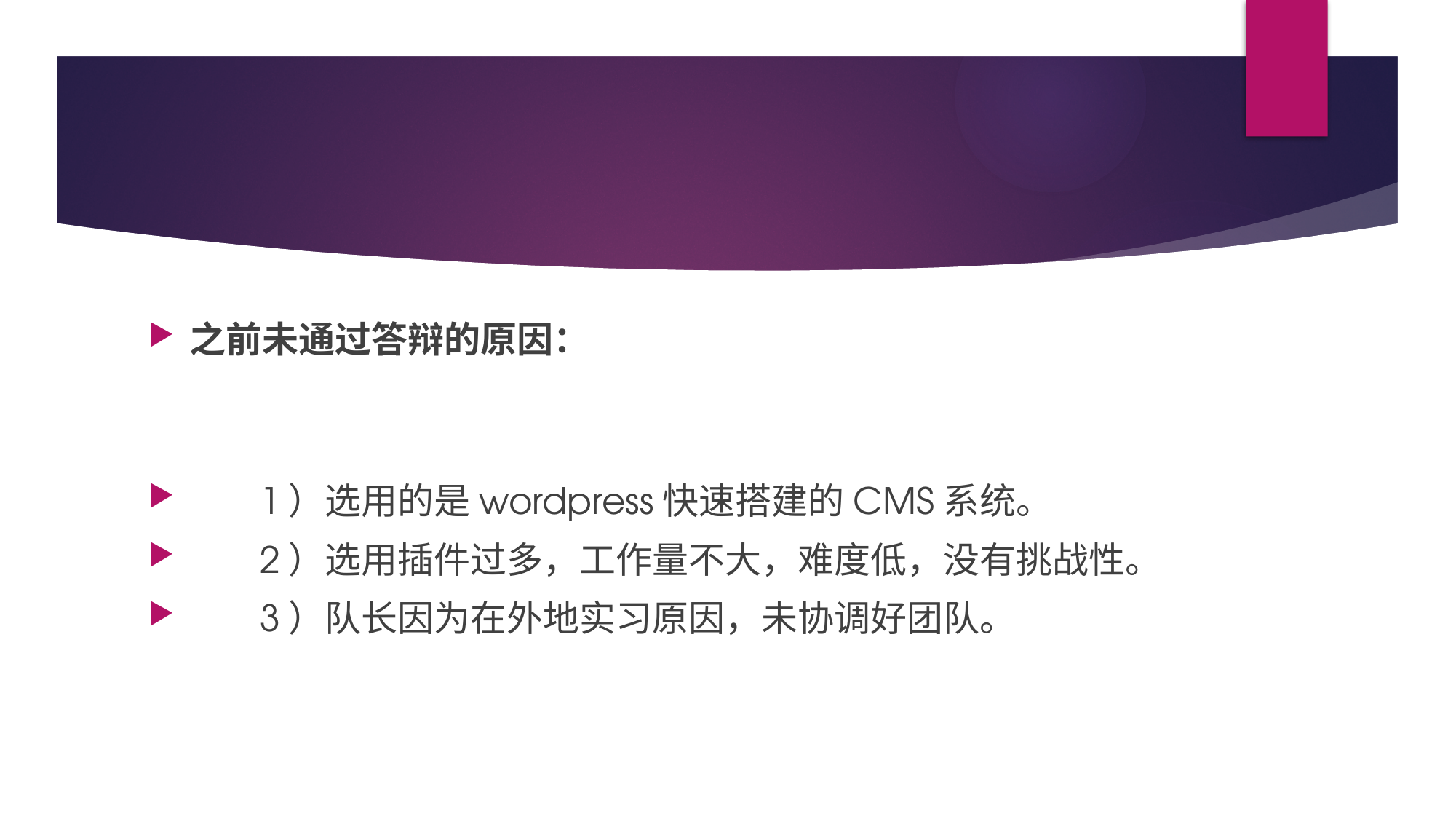

之前未通过答辩的原因：

       1）选用的是wordpress快速搭建的CMS系统。
       2）选用插件过多，工作量不大，难度低，没有挑战性。
       3）队长因为在外地实习原因，未协调好团队。